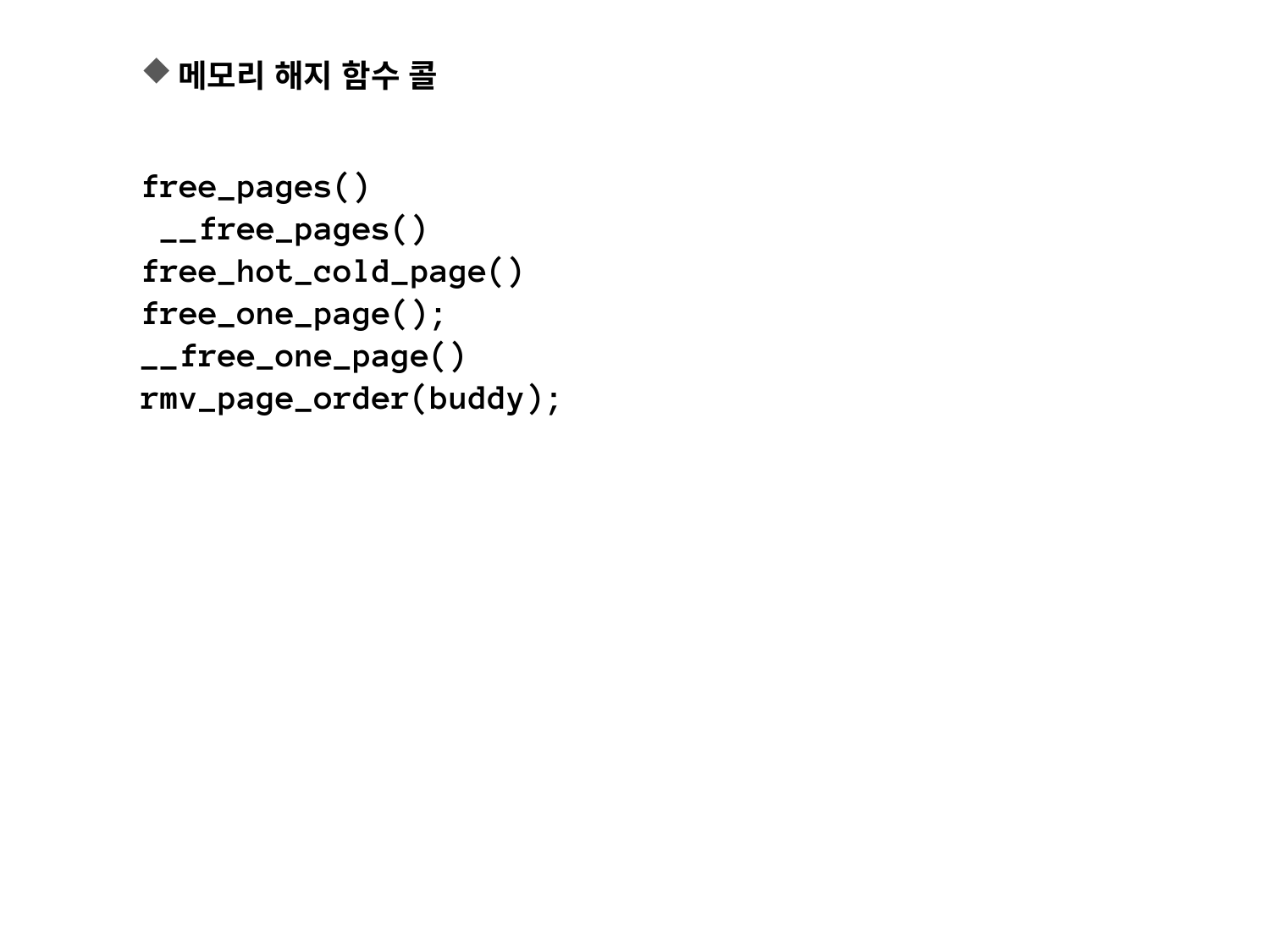

메모리 해지 함수 콜
free_pages()
 __free_pages()
free_hot_cold_page()
free_one_page();
__free_one_page()
rmv_page_order(buddy);